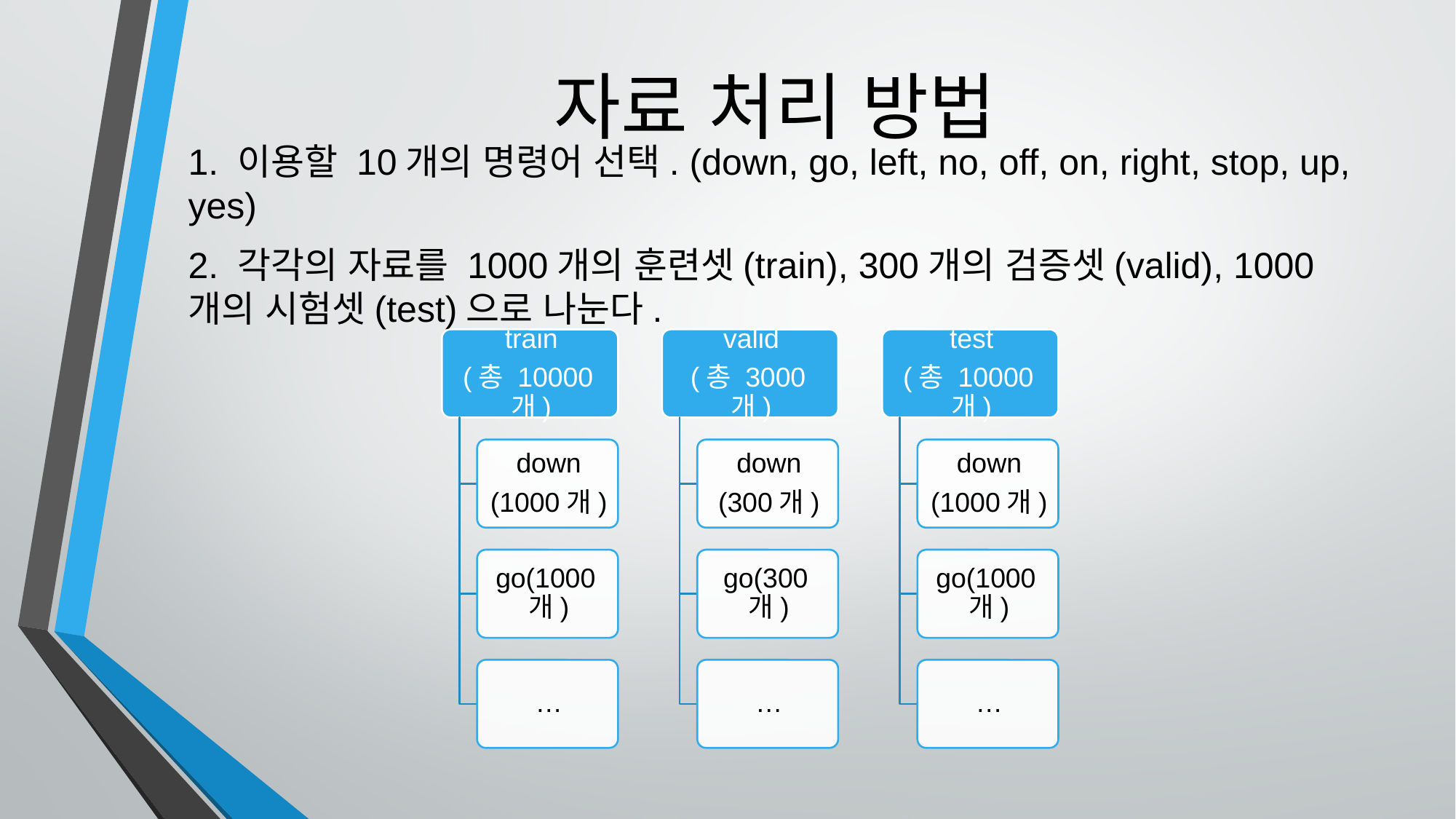

# 자료 처리 방법
1. 이용할 10개의 명령어 선택. (down, go, left, no, off, on, right, stop, up, yes)
2. 각각의 자료를 1000개의 훈련셋(train), 300개의 검증셋(valid), 1000개의 시험셋(test)으로 나눈다.
train
(총 10000개)
down
(1000개)
go(1000개)
…
valid
(총 3000개)
down
(300개)
go(300개)
…
test
(총 10000개)
down
(1000개)
go(1000개)
…